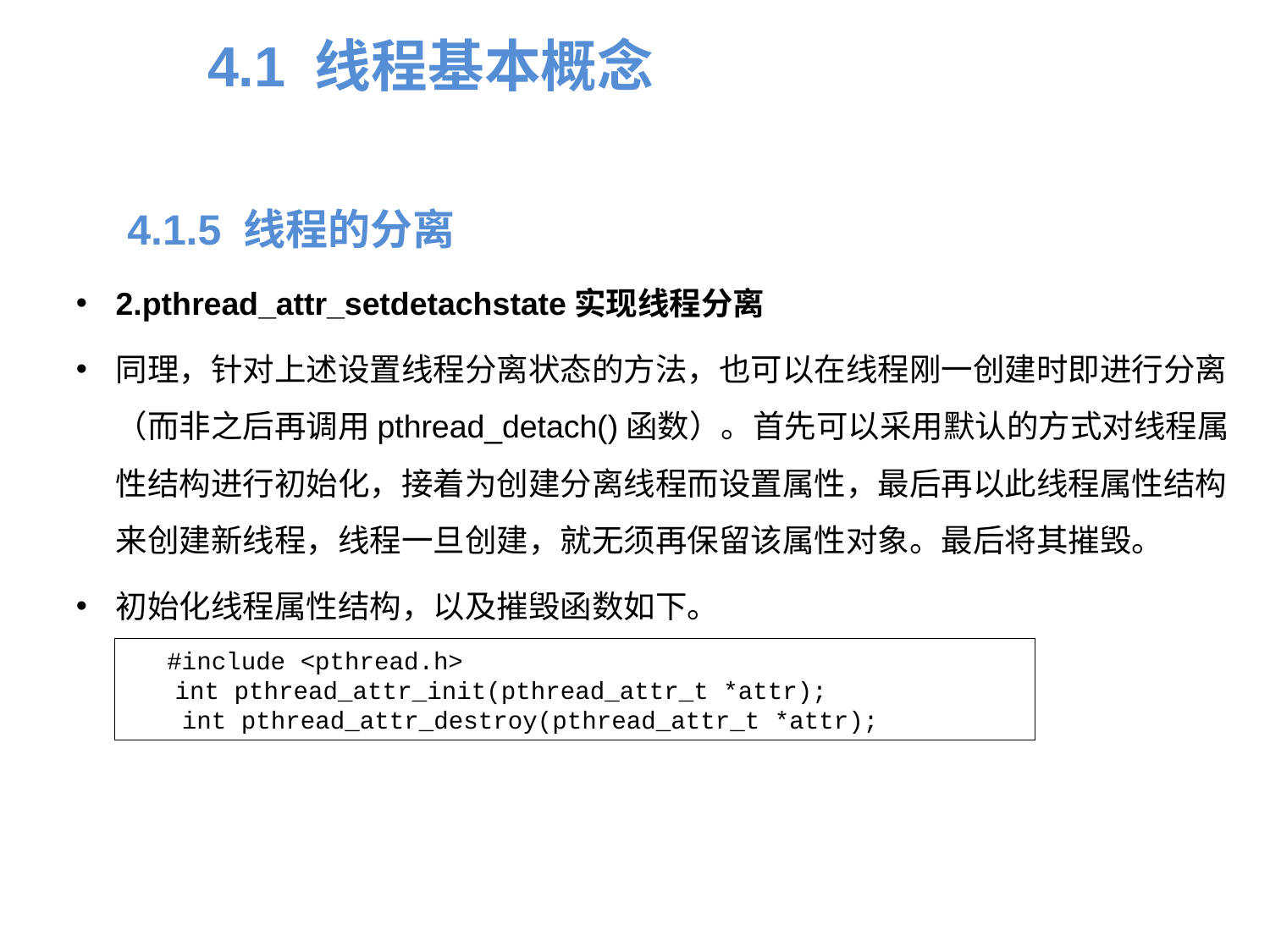

4.1 线程基本概念
4.1.5 线程的分离
2.pthread_attr_setdetachstate实现线程分离
同理，针对上述设置线程分离状态的方法，也可以在线程刚一创建时即进行分离（而非之后再调用pthread_detach()函数）。首先可以采用默认的方式对线程属性结构进行初始化，接着为创建分离线程而设置属性，最后再以此线程属性结构来创建新线程，线程一旦创建，就无须再保留该属性对象。最后将其摧毁。
初始化线程属性结构，以及摧毁函数如下。
#include <pthread.h>
int pthread_attr_init(pthread_attr_t *attr);
 int pthread_attr_destroy(pthread_attr_t *attr);